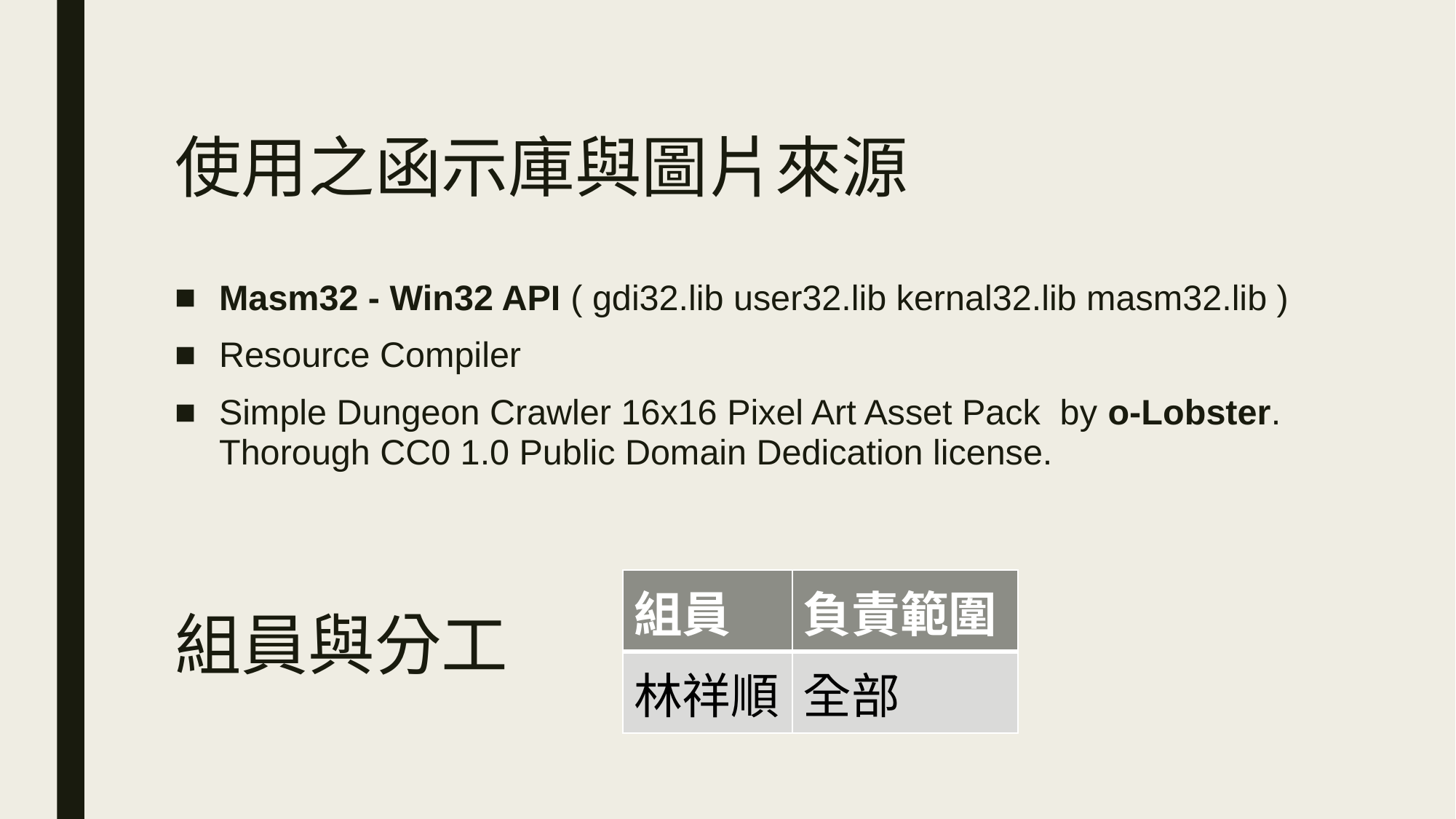

# 使用之函示庫與圖片來源
Masm32 - Win32 API ( gdi32.lib user32.lib kernal32.lib masm32.lib )
Resource Compiler
Simple Dungeon Crawler 16x16 Pixel Art Asset Pack  by o-Lobster.
Thorough CC0 1.0 Public Domain Dedication license.
| 組員 | 負責範圍 |
| --- | --- |
| 林祥順 | 全部 |
組員與分工